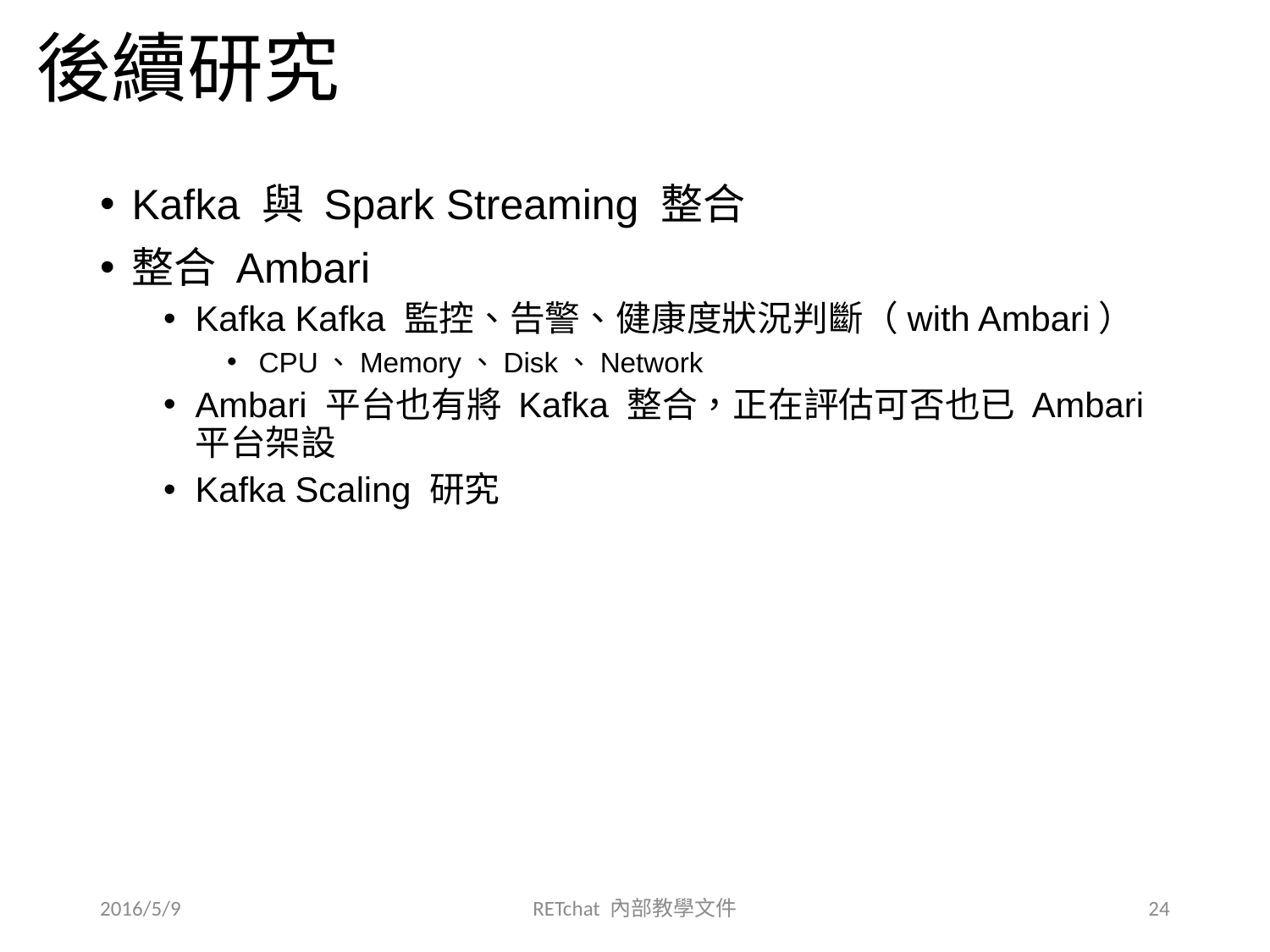

# 後續研究
Kafka 與 Spark Streaming 整合
整合 Ambari
Kafka Kafka 監控、告警、健康度狀況判斷（with Ambari）
CPU、Memory、Disk、Network
Ambari 平台也有將 Kafka 整合，正在評估可否也已 Ambari 平台架設
Kafka Scaling 研究
2016/5/9
RETchat 內部教學文件
24